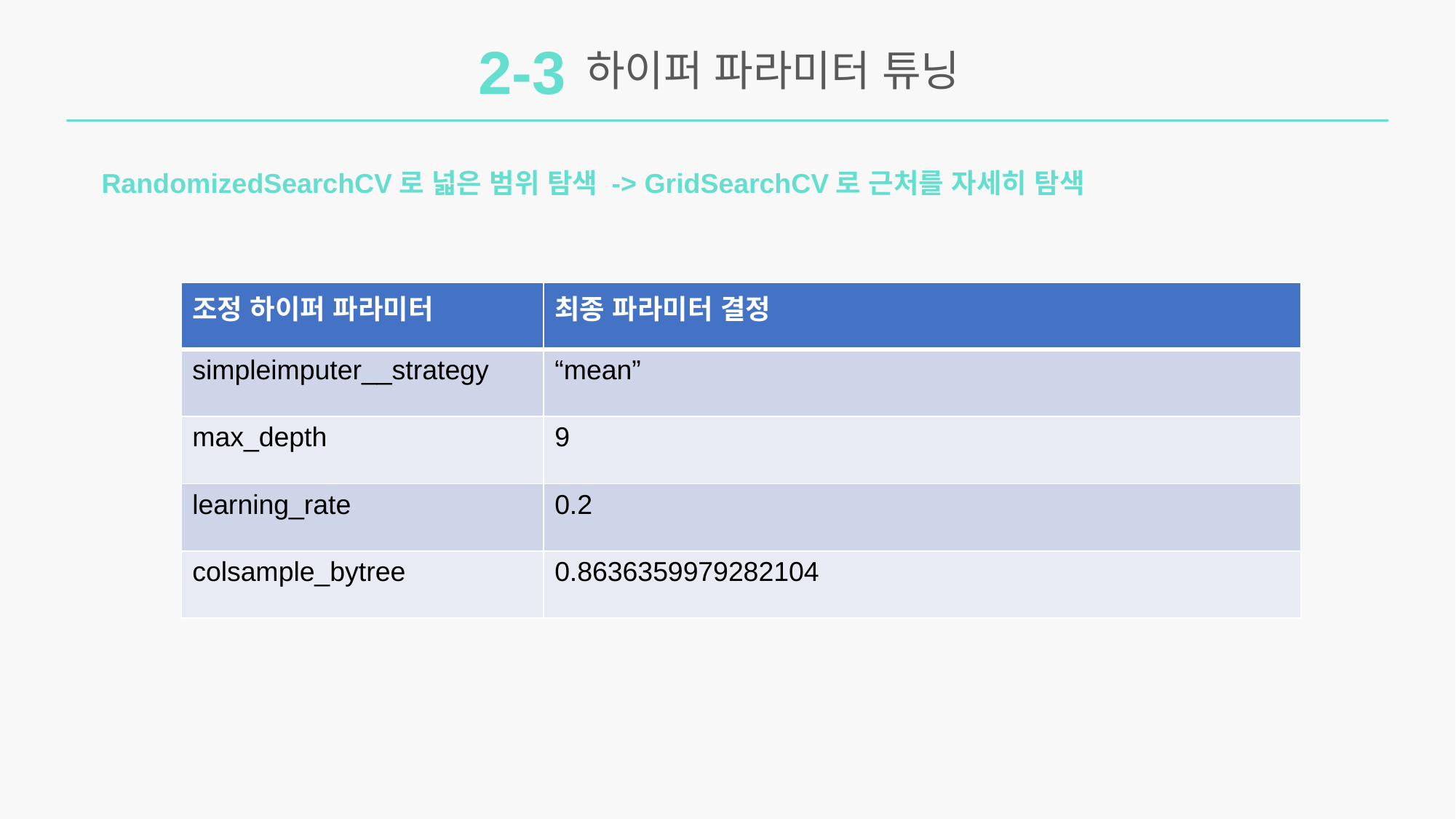

2-3
하이퍼 파라미터 튜닝

RandomizedSearchCV로 넓은 범위 탐색 -> GridSearchCV로 근처를 자세히 탐색
| 조정 하이퍼 파라미터 | 최종 파라미터 결정 |
| --- | --- |
| simpleimputer\_\_strategy | “mean” |
| max\_depth | 9 |
| learning\_rate | 0.2 |
| colsample\_bytree | 0.8636359979282104 |